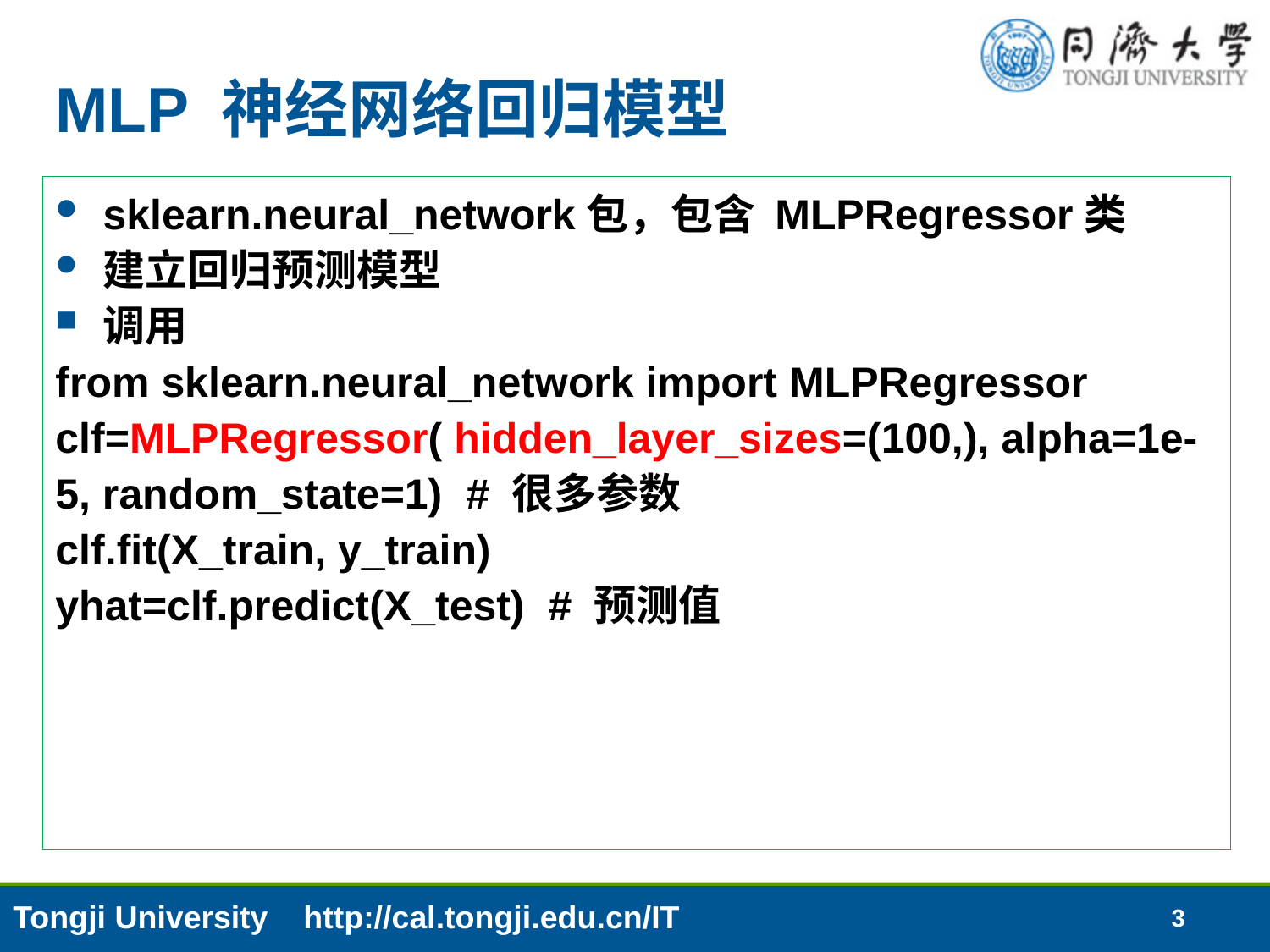

# MLP 神经网络回归模型
sklearn.neural_network包，包含 MLPRegressor类
建立回归预测模型
调用
from sklearn.neural_network import MLPRegressor
clf=MLPRegressor( hidden_layer_sizes=(100,), alpha=1e-5, random_state=1)  # 很多参数
clf.fit(X_train, y_train)
yhat=clf.predict(X_test)  # 预测值